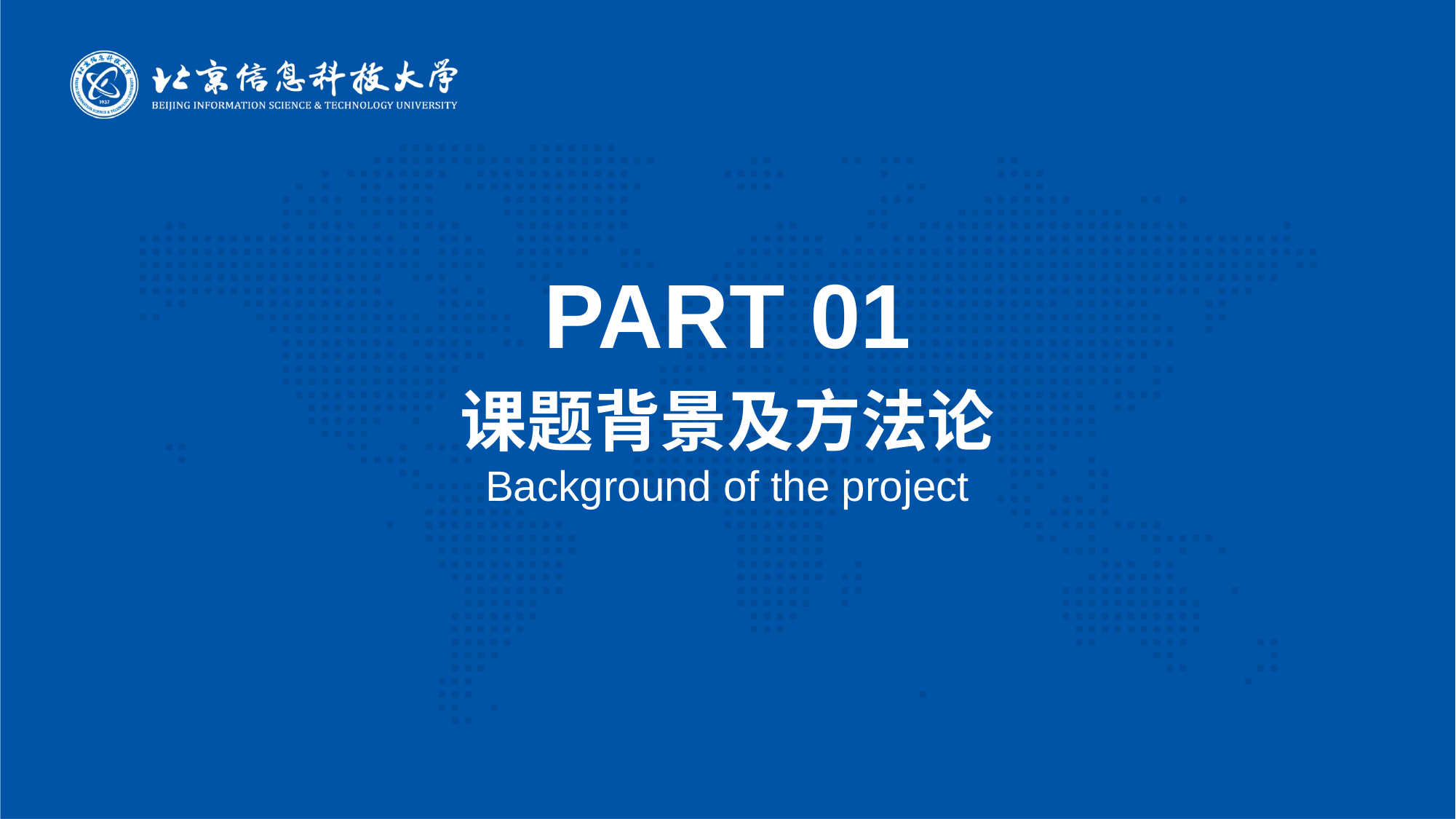

PART 01
课题背景及方法论
Background of the project